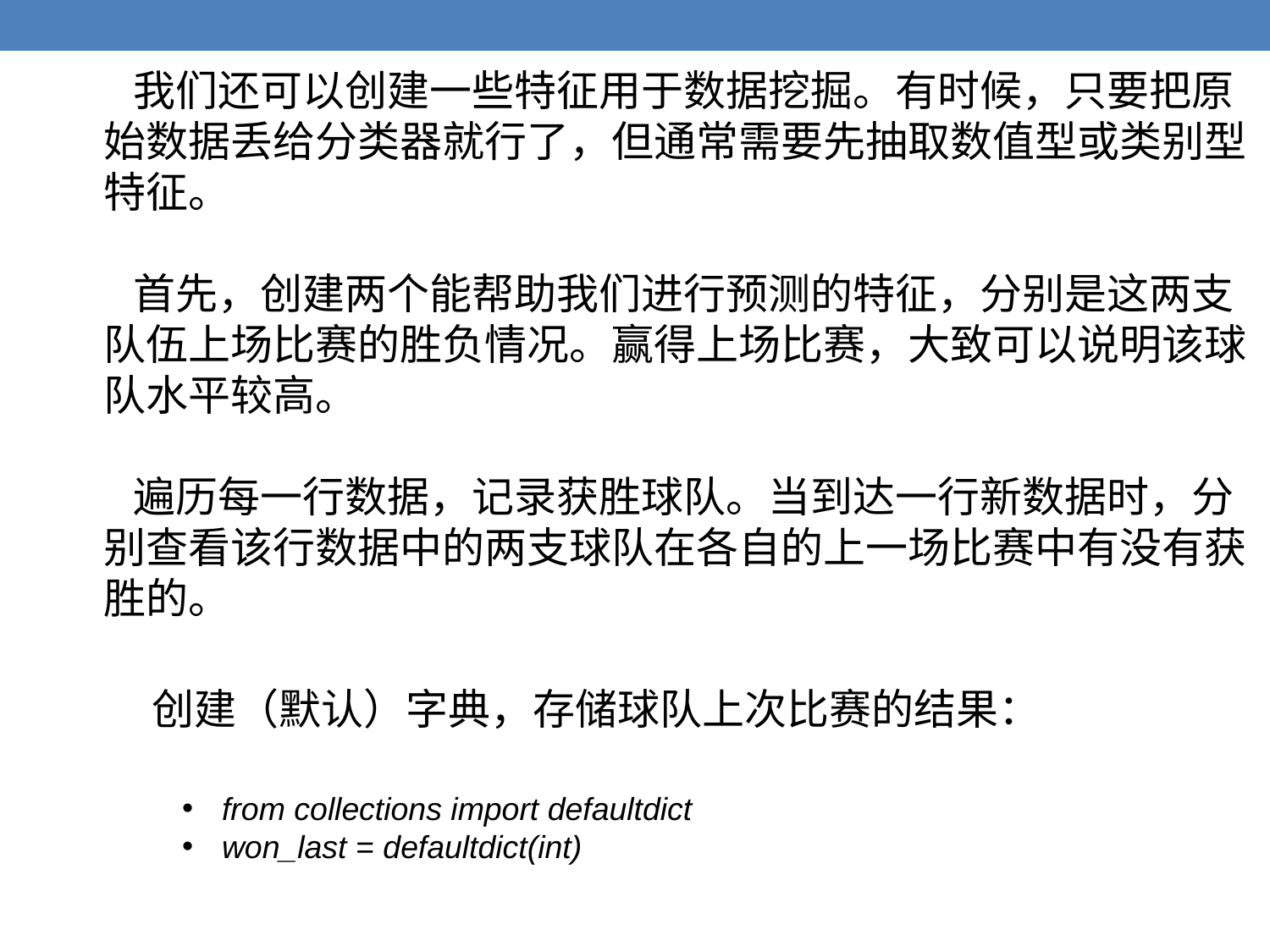

我们还可以创建一些特征用于数据挖掘。有时候，只要把原始数据丢给分类器就行了，但通常需要先抽取数值型或类别型特征。

  首先，创建两个能帮助我们进行预测的特征，分别是这两支队伍上场比赛的胜负情况。赢得上场比赛，大致可以说明该球队水平较高。

  遍历每一行数据，记录获胜球队。当到达一行新数据时，分别查看该行数据中的两支球队在各自的上一场比赛中有没有获胜的。
    创建（默认）字典，存储球队上次比赛的结果：
from collections import defaultdict
won_last = defaultdict(int)